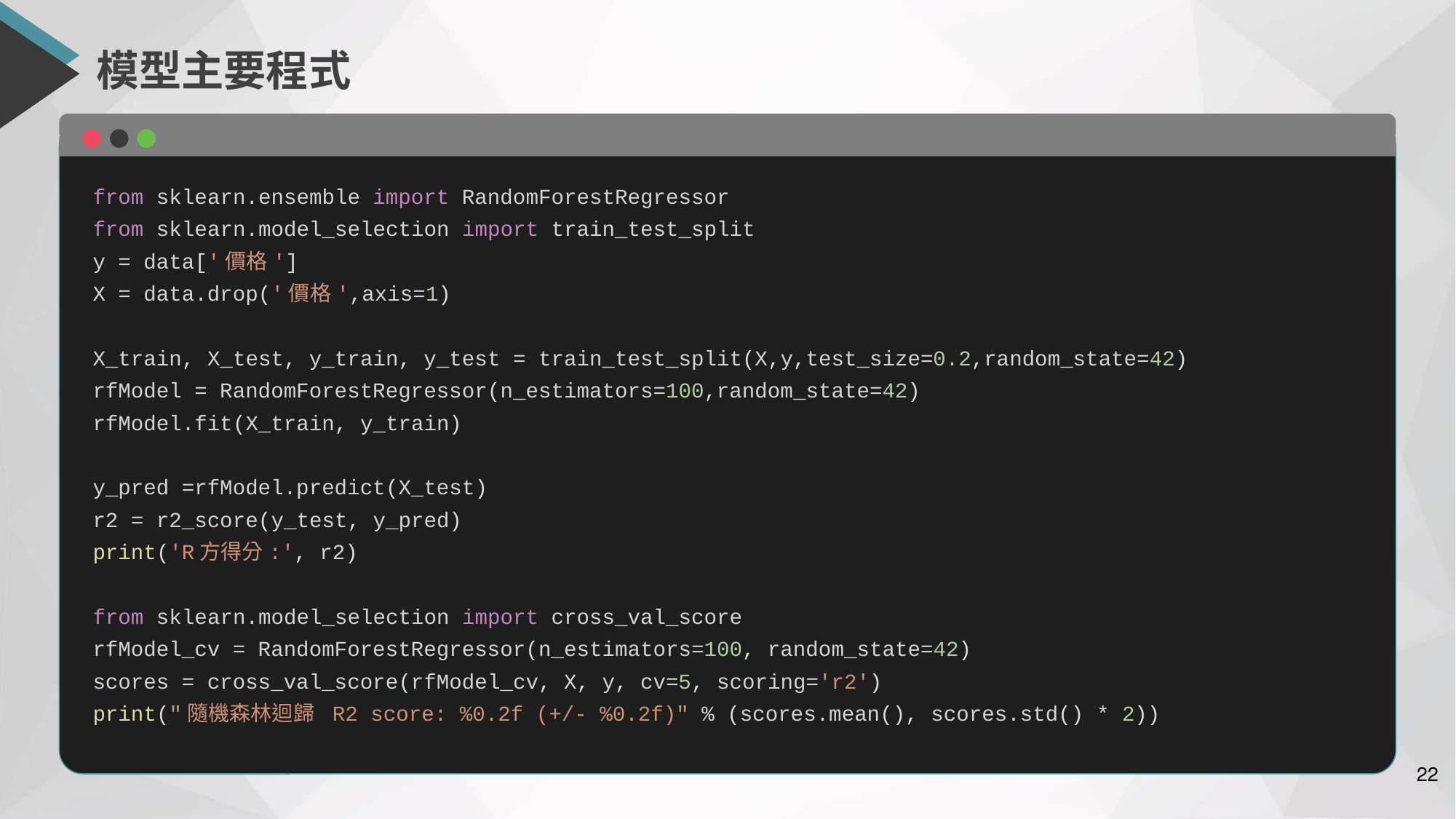

# 模型主要程式

from sklearn.ensemble import RandomForestRegressor
from sklearn.model_selection import train_test_split
y = data['價格']
X = data.drop('價格',axis=1)

X_train, X_test, y_train, y_test = train_test_split(X,y,test_size=0.2,random_state=42)
rfModel = RandomForestRegressor(n_estimators=100,random_state=42)
rfModel.fit(X_train, y_train)

y_pred =rfModel.predict(X_test)
r2 = r2_score(y_test, y_pred)
print('R方得分:', r2)

from sklearn.model_selection import cross_val_score
rfModel_cv = RandomForestRegressor(n_estimators=100, random_state=42)
scores = cross_val_score(rfModel_cv, X, y, cv=5, scoring='r2')
print("隨機森林迴歸 R2 score: %0.2f (+/- %0.2f)" % (scores.mean(), scores.std() * 2))

22